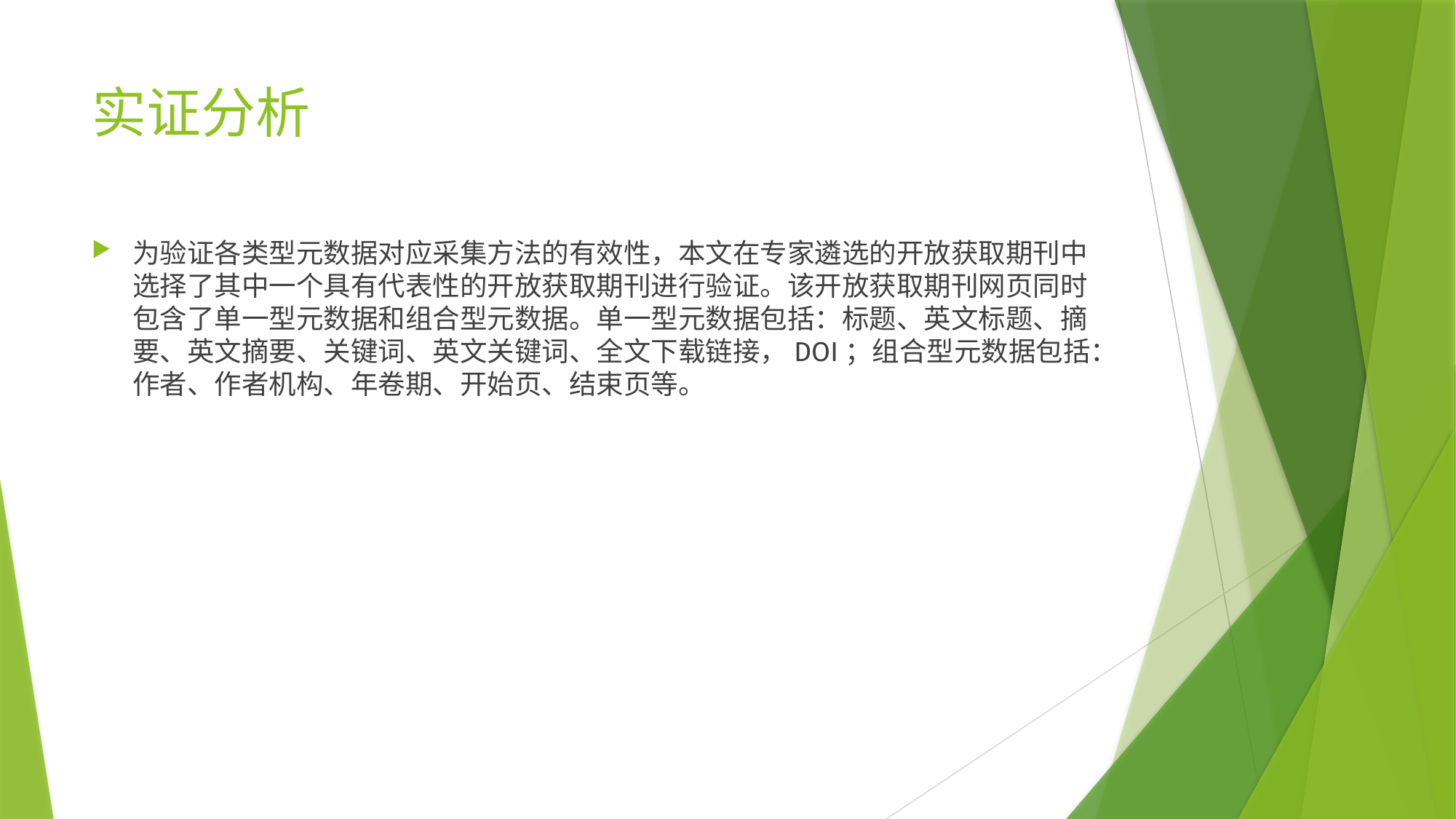

# 实证分析
为验证各类型元数据对应采集方法的有效性，本文在专家遴选的开放获取期刊中选择了其中一个具有代表性的开放获取期刊进行验证。该开放获取期刊网页同时包含了单一型元数据和组合型元数据。单一型元数据包括：标题、英文标题、摘要、英文摘要、关键词、英文关键词、全文下载链接，DOI；组合型元数据包括：作者、作者机构、年卷期、开始页、结束页等。